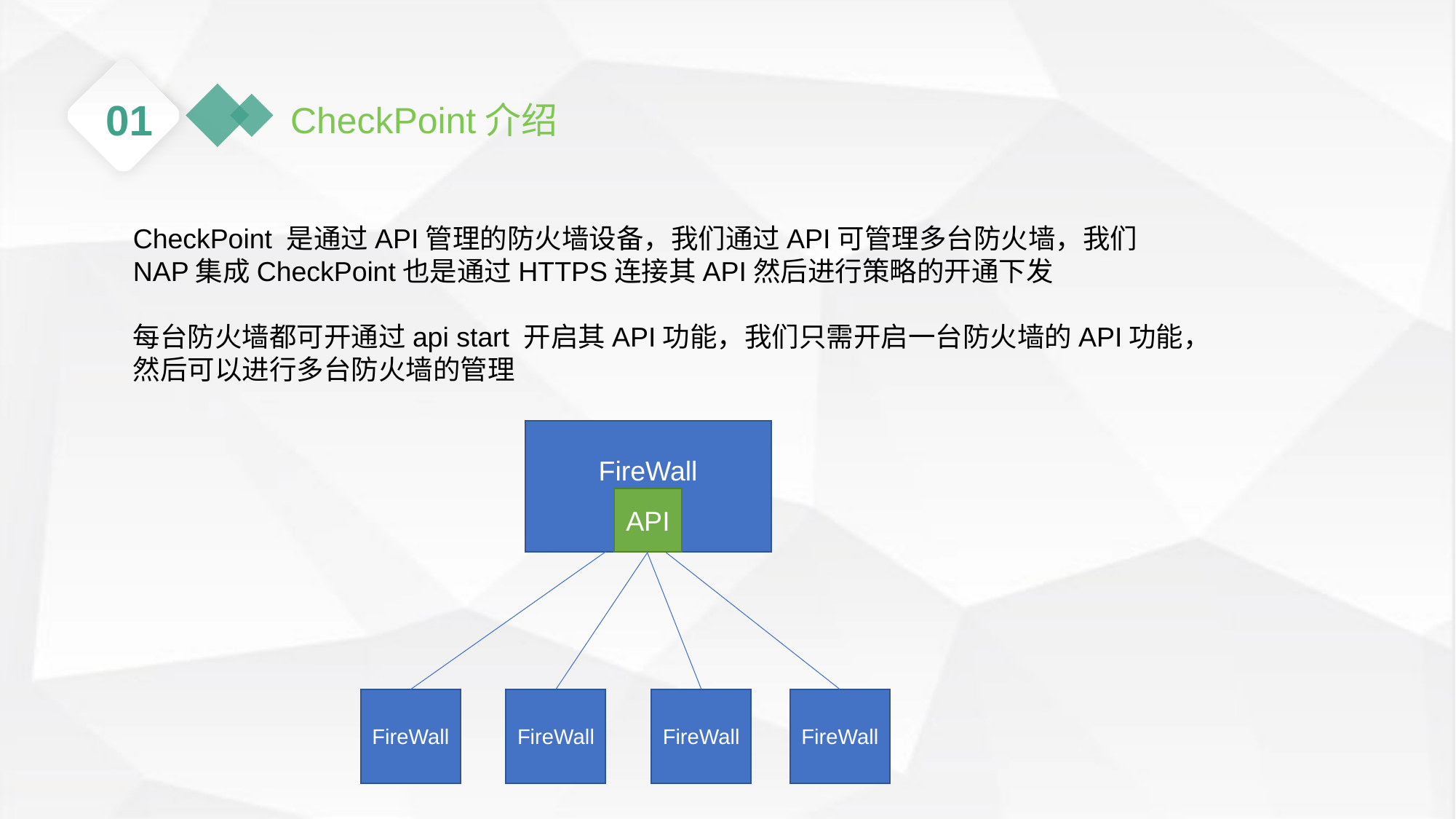

01
CheckPoint介绍

CheckPoint 是通过API管理的防火墙设备，我们通过API可管理多台防火墙，我们NAP集成CheckPoint也是通过HTTPS连接其API然后进行策略的开通下发

每台防火墙都可开通过api start 开启其API功能，我们只需开启一台防火墙的API功能，然后可以进行多台防火墙的管理
FireWall

API
FireWall
FireWall
FireWall
FireWall